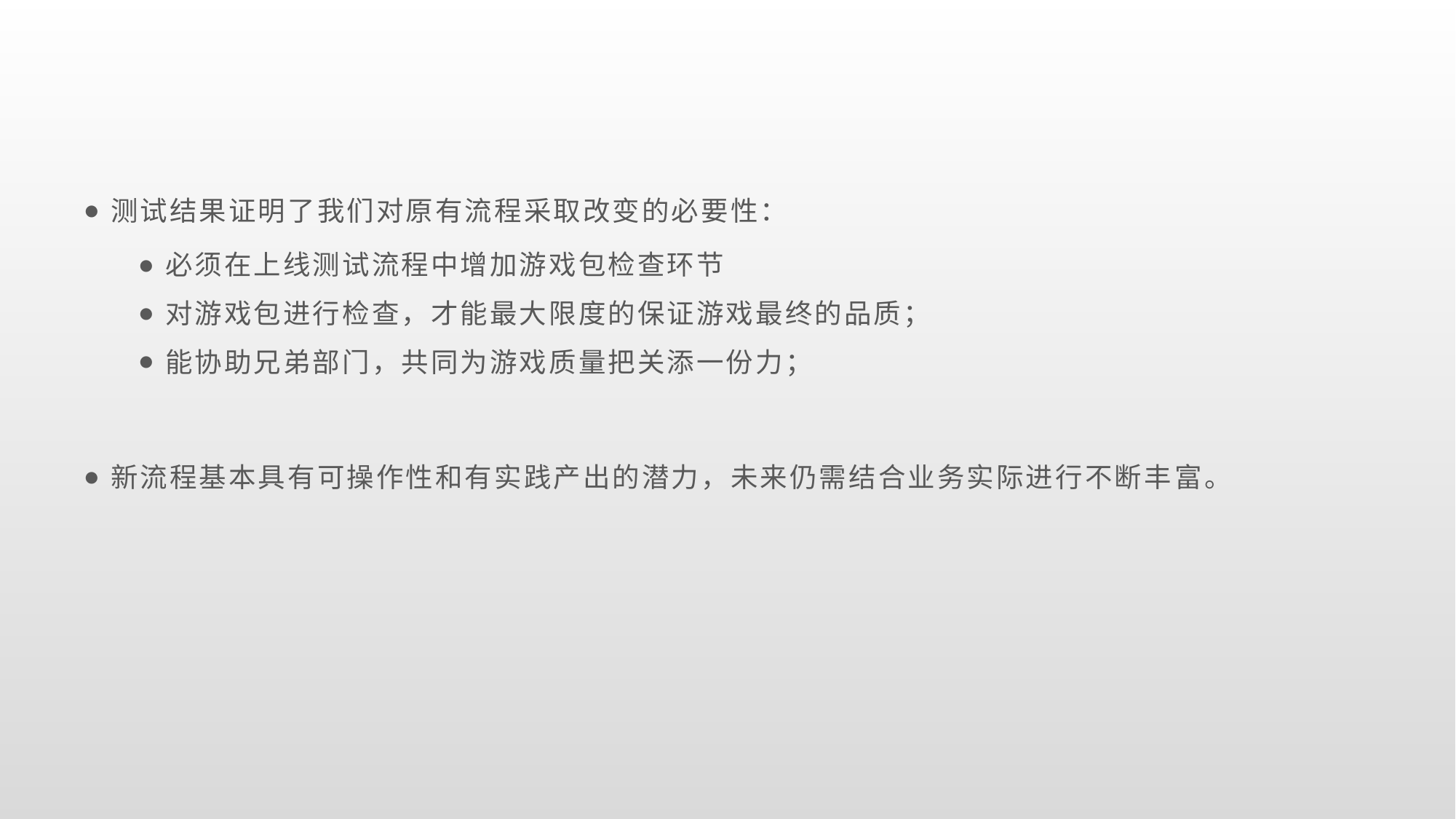

测试结果证明了我们对原有流程采取改变的必要性：
必须在上线测试流程中增加游戏包检查环节
对游戏包进行检查，才能最大限度的保证游戏最终的品质；
能协助兄弟部门，共同为游戏质量把关添一份力；

新流程基本具有可操作性和有实践产出的潜力，未来仍需结合业务实际进行不断丰富。